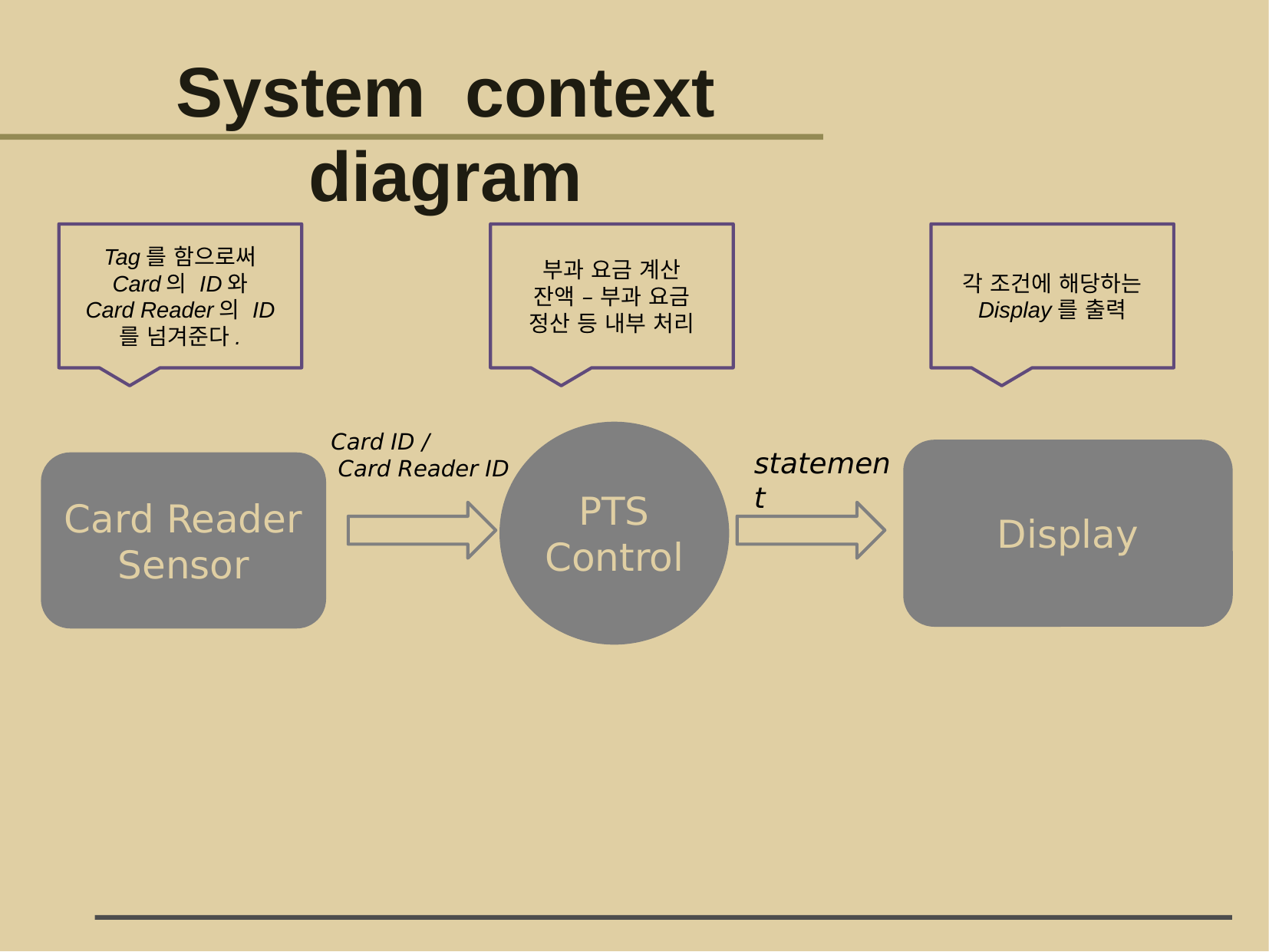

System  context  diagram

Tag를 함으로써
Card의 ID와
Card Reader의 ID
를 넘겨준다.
부과 요금 계산
잔액 – 부과 요금
정산 등 내부 처리
각 조건에 해당하는
Display를 출력
Card ID /
 Card Reader ID
PTS
Control
statement
Display
Card Reader
Sensor